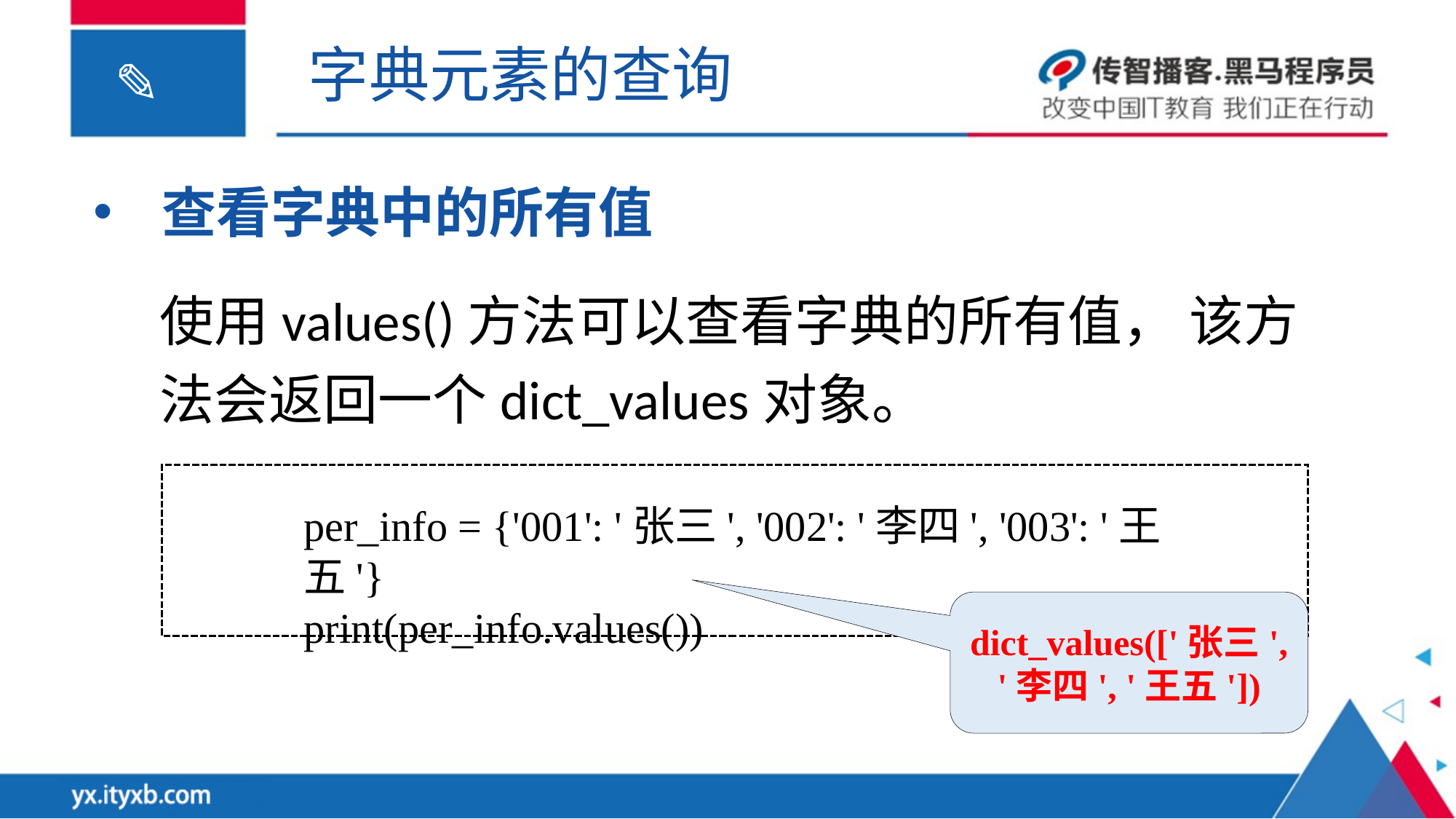

字典元素的查询
查看字典中的所有值
使用values()方法可以查看字典的所有值， 该方法会返回一个dict_values对象。

per_info = {'001': '张三', '002': '李四', '003': '王五'}
print(per_info.values())
dict_values(['张三', '李四', '王五'])